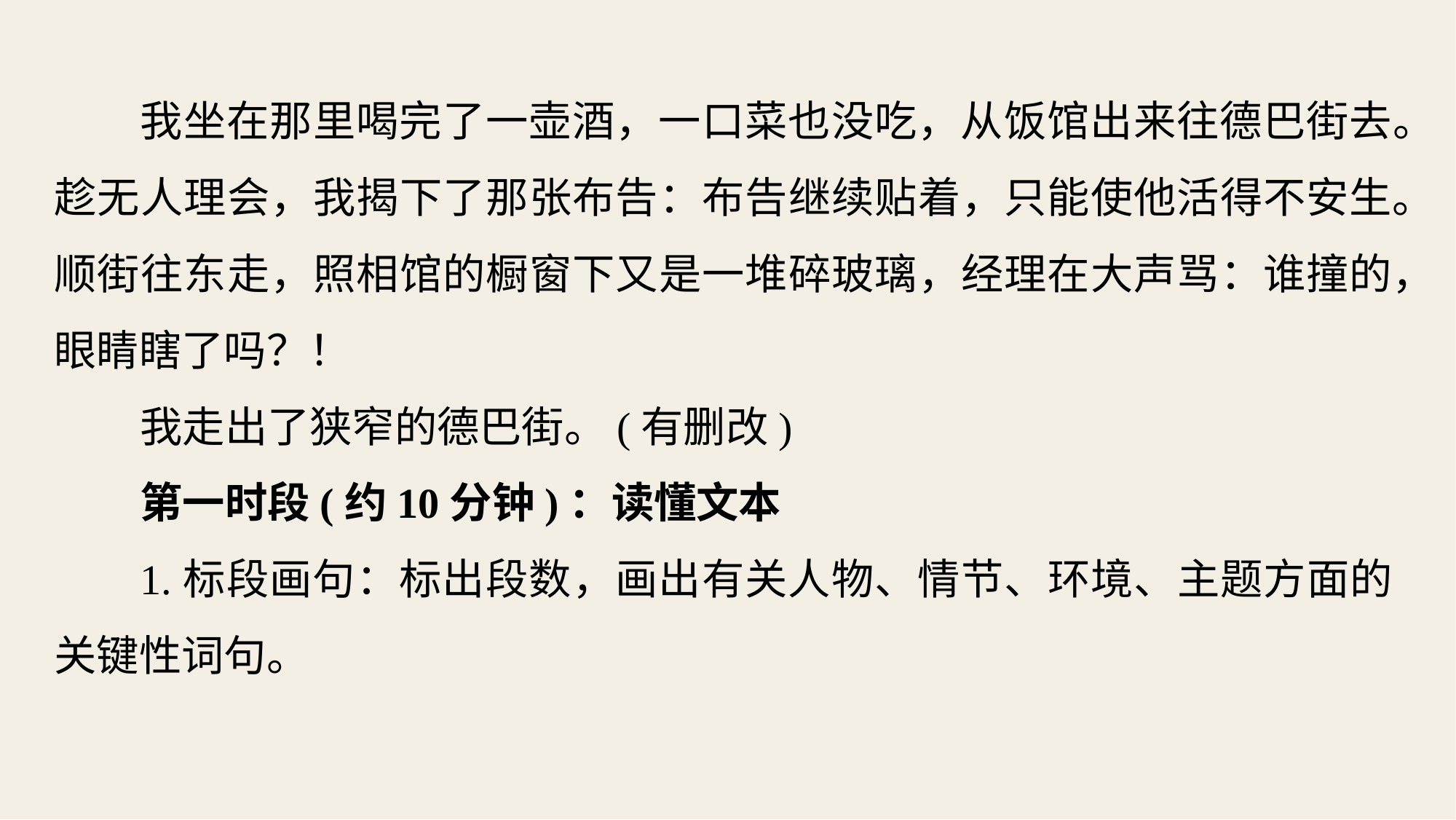

我坐在那里喝完了一壶酒，一口菜也没吃，从饭馆出来往德巴街去。趁无人理会，我揭下了那张布告：布告继续贴着，只能使他活得不安生。顺街往东走，照相馆的橱窗下又是一堆碎玻璃，经理在大声骂：谁撞的，眼睛瞎了吗？！
我走出了狭窄的德巴街。(有删改)
第一时段(约10分钟)：读懂文本
1.标段画句：标出段数，画出有关人物、情节、环境、主题方面的关键性词句。